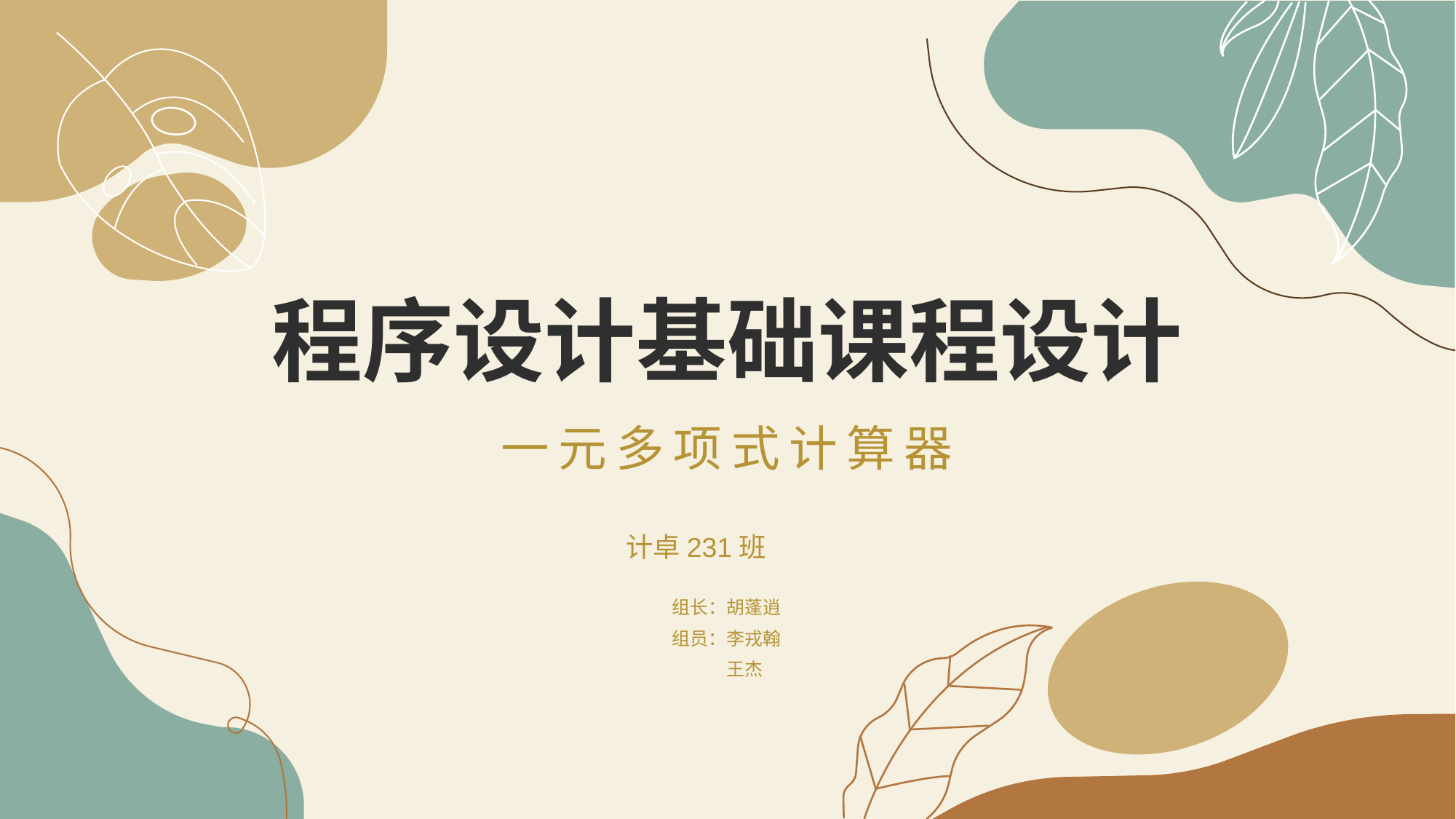

# 程序设计基础课程设计
一元多项式计算器
计卓231班
组长：胡蓬逍
组员：李戎翰
        王杰